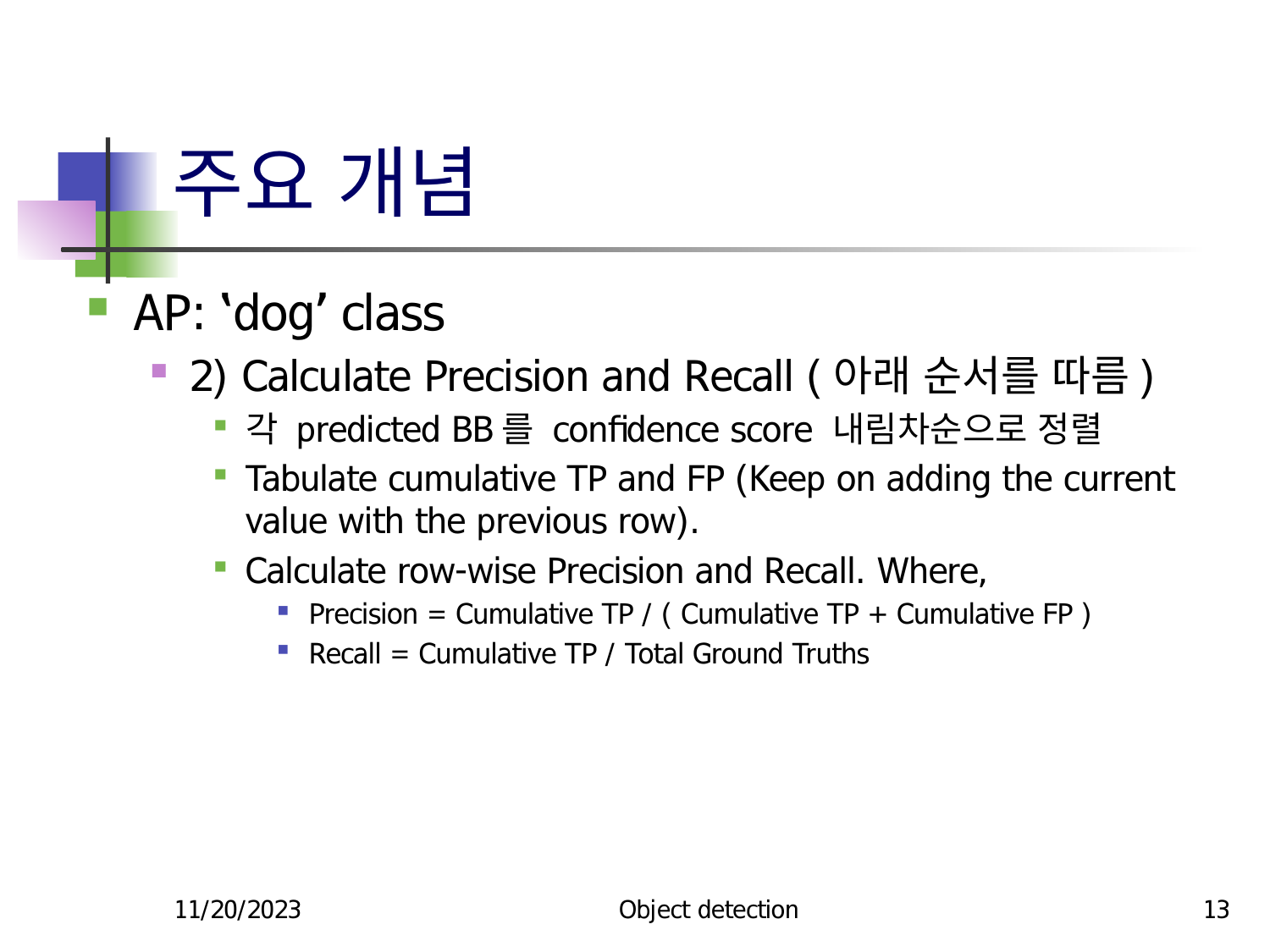

# 주요 개념
AP: ‘dog’ class
2) Calculate Precision and Recall (아래 순서를 따름)
각 predicted BB를 confidence score 내림차순으로 정렬
Tabulate cumulative TP and FP (Keep on adding the current value with the previous row).
Calculate row-wise Precision and Recall. Where,
Precision = Cumulative TP / ( Cumulative TP + Cumulative FP )
Recall = Cumulative TP / Total Ground Truths

11/20/2023
Object detection
13